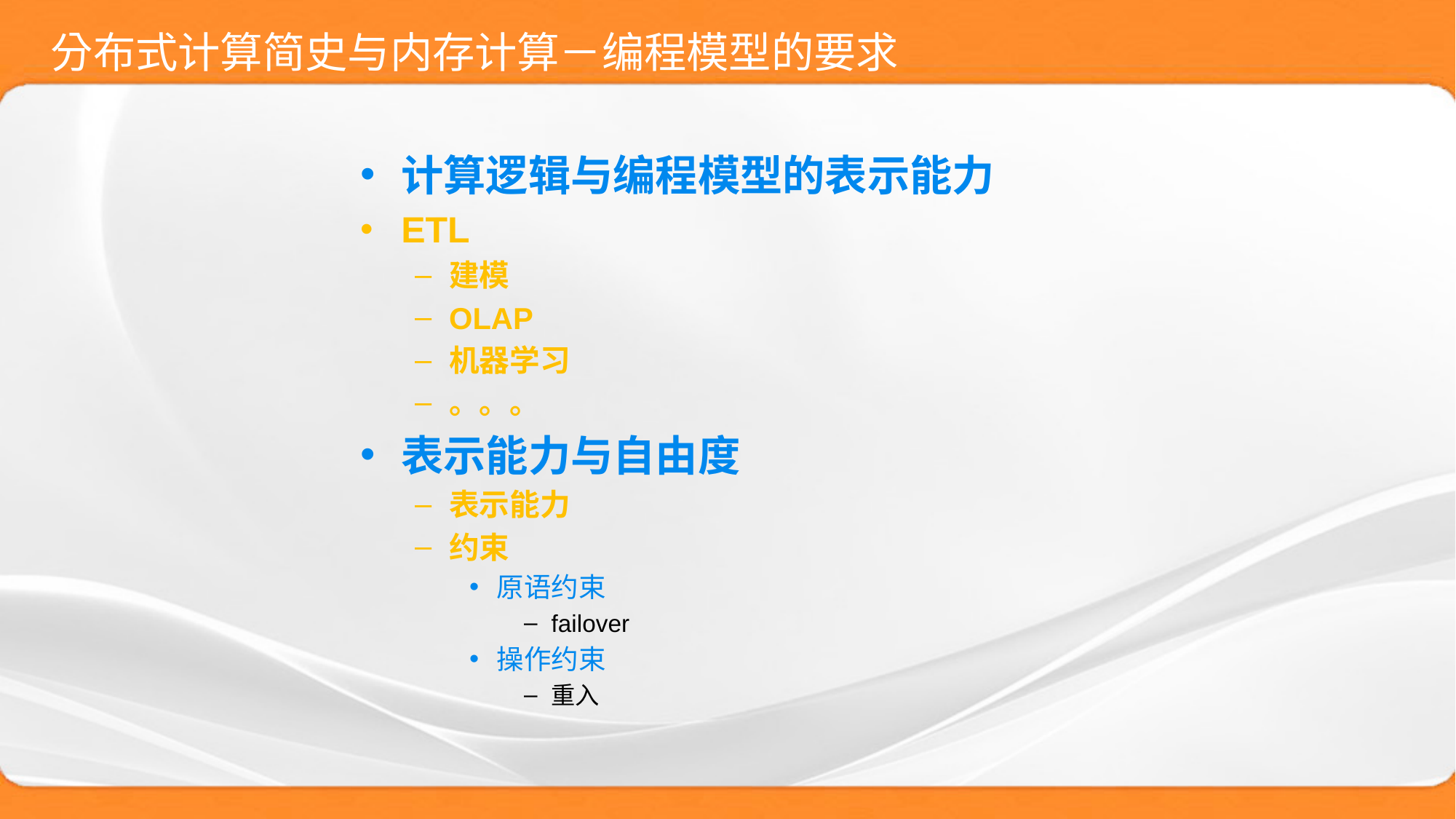

# 分布式计算简史与内存计算－编程模型的要求
计算逻辑与编程模型的表示能力
ETL
建模
OLAP
机器学习
。。。
表示能力与自由度
表示能力
约束
原语约束
failover
操作约束
重入